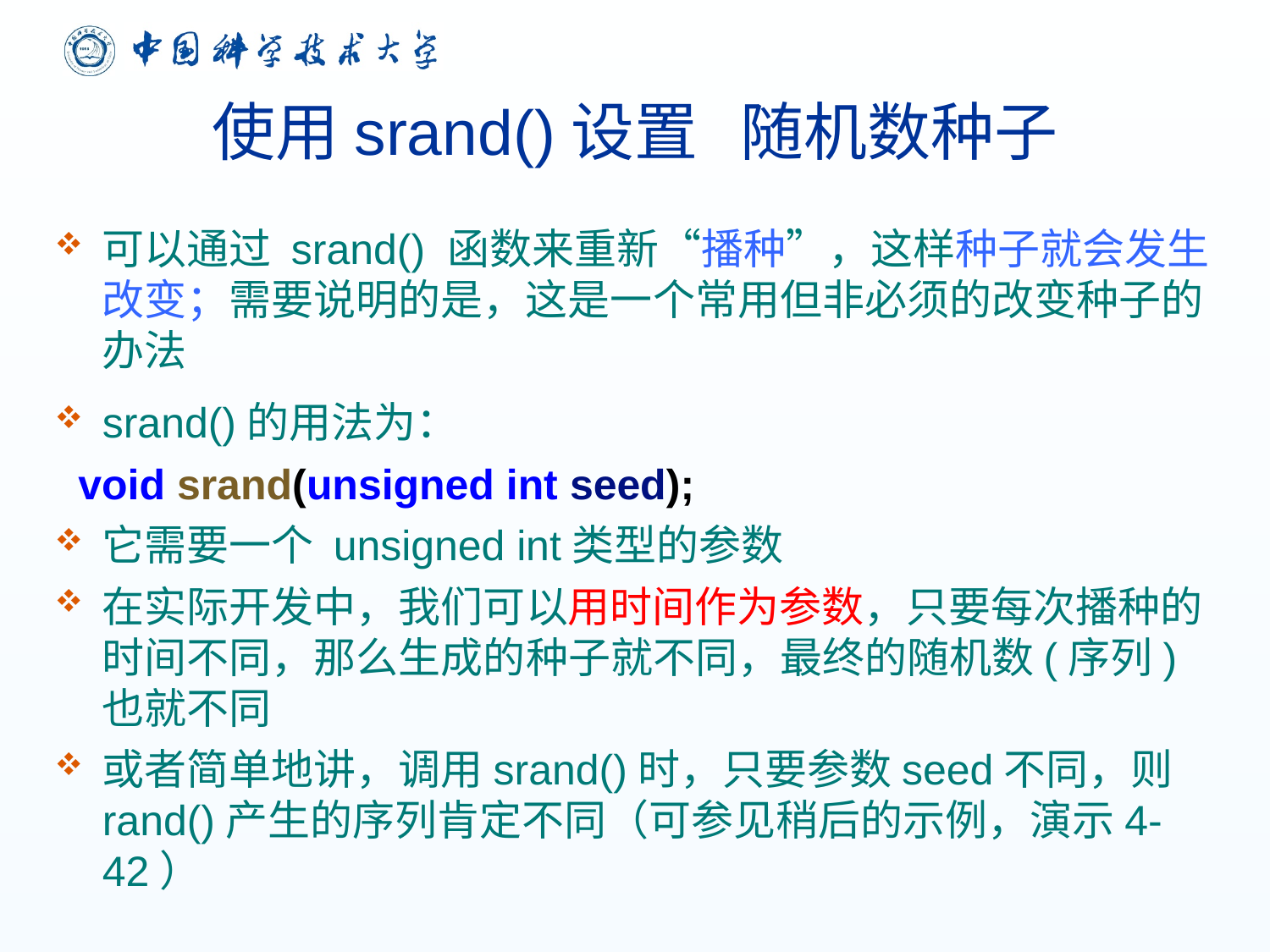

# 使用srand()设置   随机数种子
可以通过 srand() 函数来重新“播种”，这样种子就会发生改变；需要说明的是，这是一个常用但非必须的改变种子的办法
srand()的用法为：
  void srand(unsigned int seed);
它需要一个 unsigned int类型的参数
在实际开发中，我们可以用时间作为参数，只要每次播种的时间不同，那么生成的种子就不同，最终的随机数(序列)也就不同
或者简单地讲，调用srand()时，只要参数seed不同，则rand()产生的序列肯定不同（可参见稍后的示例，演示4-42）